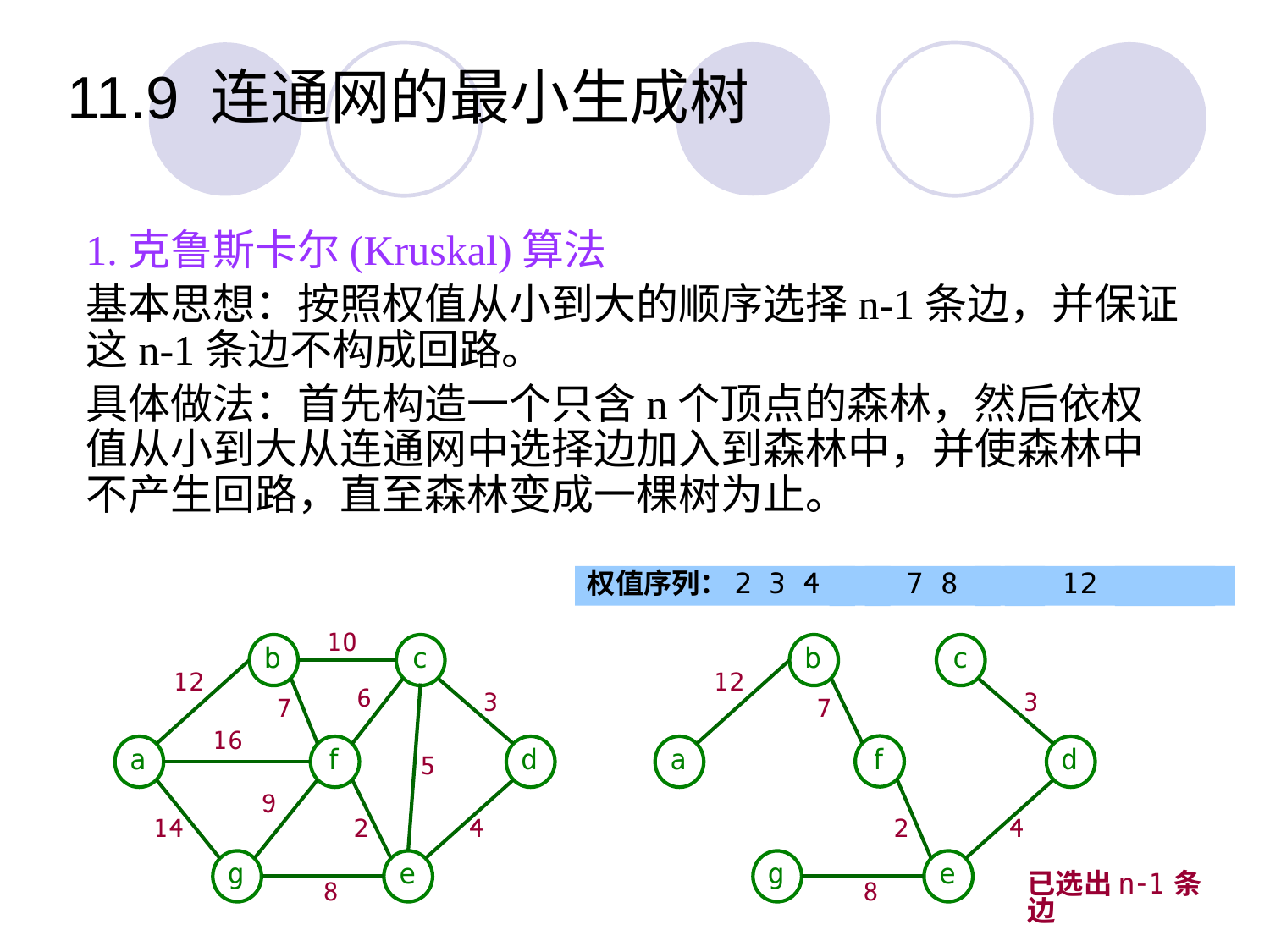

58
11.9 连通网的最小生成树

1.克鲁斯卡尔(Kruskal)算法
基本思想：按照权值从小到大的顺序选择n-1条边，并保证这n-1条边不构成回路。
具体做法：首先构造一个只含n个顶点的森林，然后依权值从小到大从连通网中选择边加入到森林中，并使森林中不产生回路，直至森林变成一棵树为止。
权值序列：2  3  4  5  6  7  8  9  10  12  14  16

10
b
c
12
6
3
7
16
a
f
d
5
9
14
2
4
g
e
8
b
c
f
a
d
g
e
12
3
7
2
4
(c,e)产生回路
(c,f)产生回路
(f,g)产生回路
(b,c)产生回路
已选出n-1条边
8